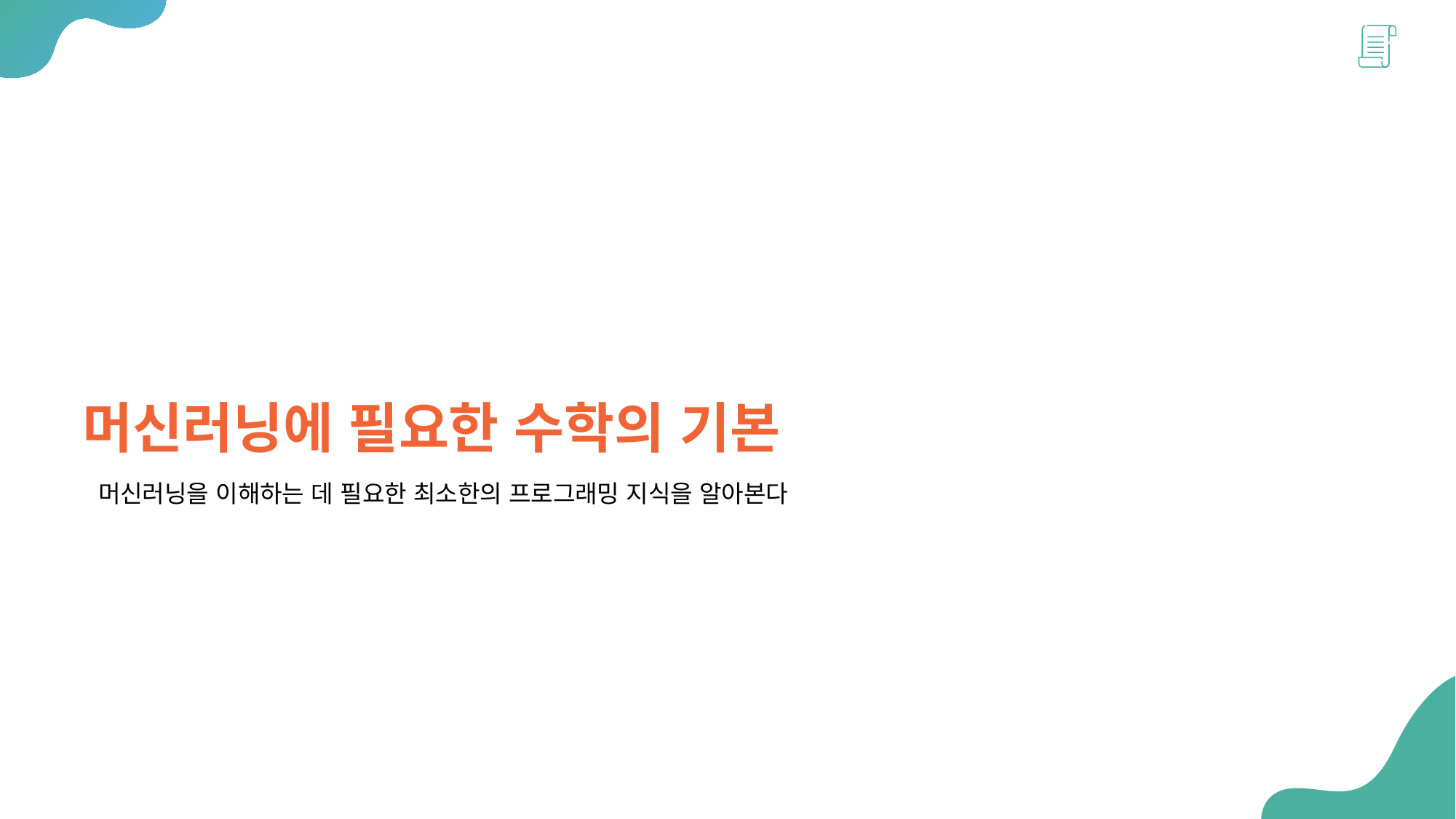

머신러닝에 필요한 수학의 기본
머신러닝을 이해하는 데 필요한 최소한의 프로그래밍 지식을 알아본다